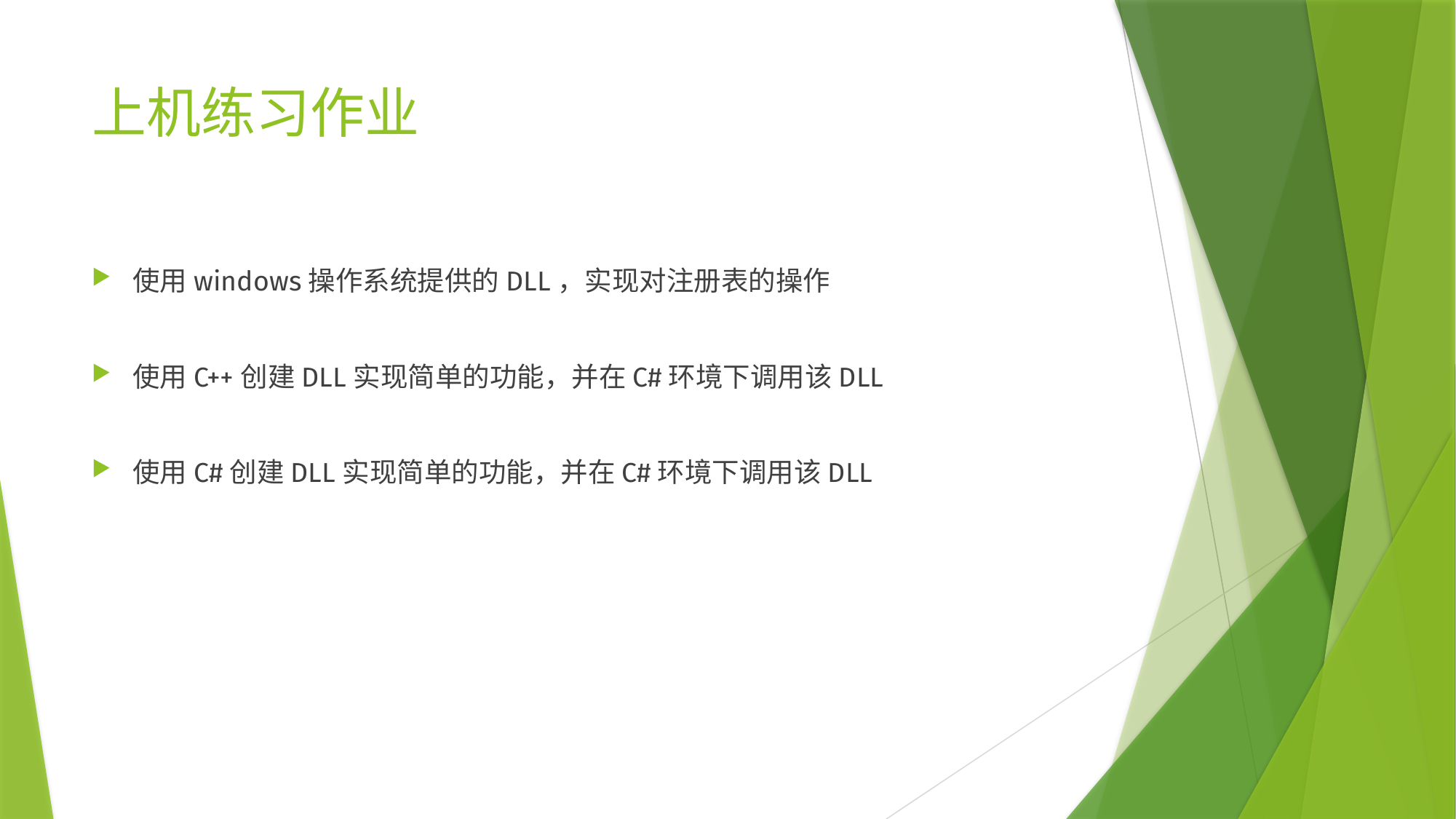

# 上机练习作业
使用windows操作系统提供的DLL，实现对注册表的操作

使用C++创建DLL实现简单的功能，并在C#环境下调用该DLL

使用C#创建DLL实现简单的功能，并在C#环境下调用该DLL